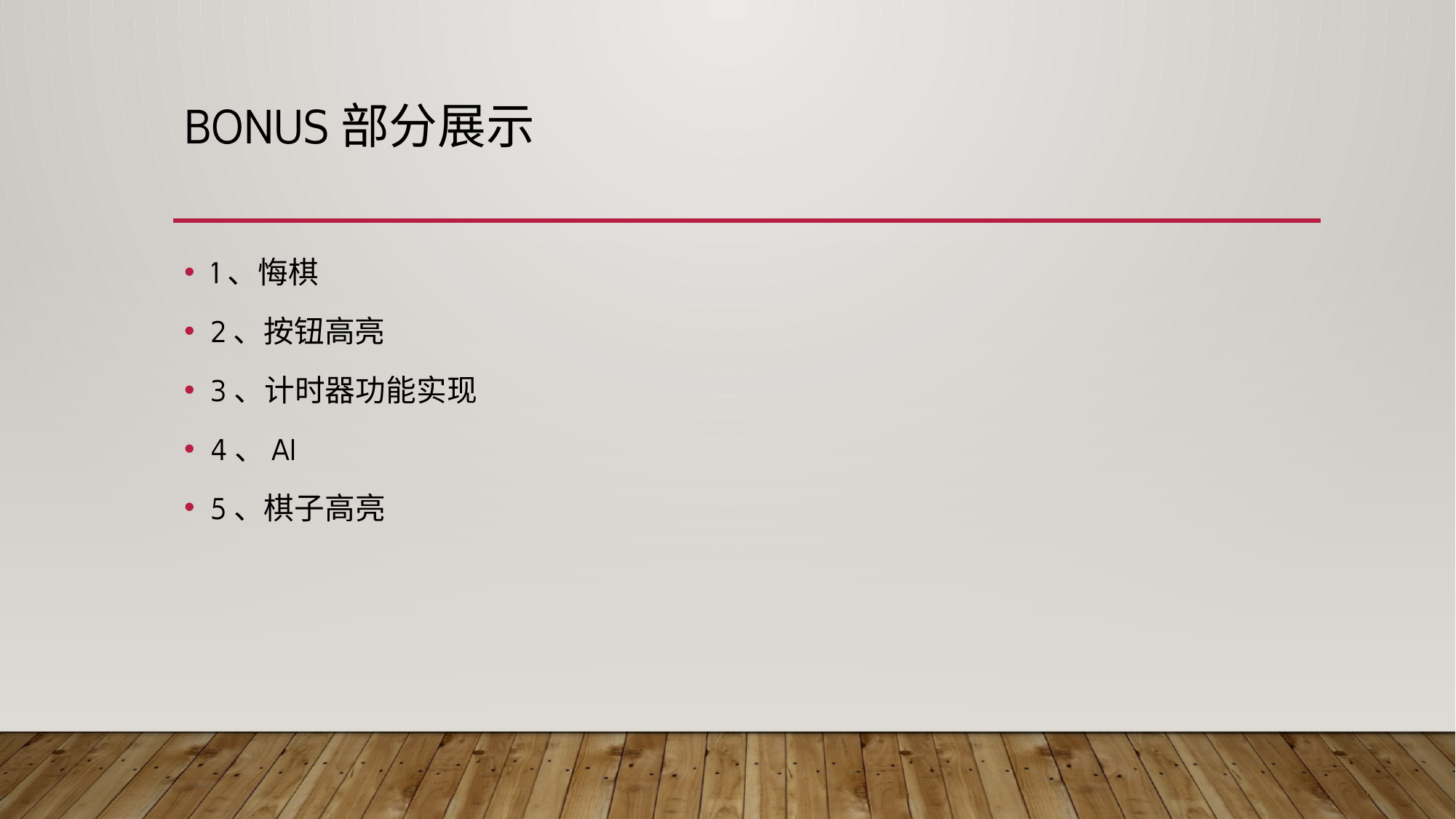

# Bonus部分展示
1、悔棋
2、按钮高亮
3、计时器功能实现
4、AI
5、棋子高亮